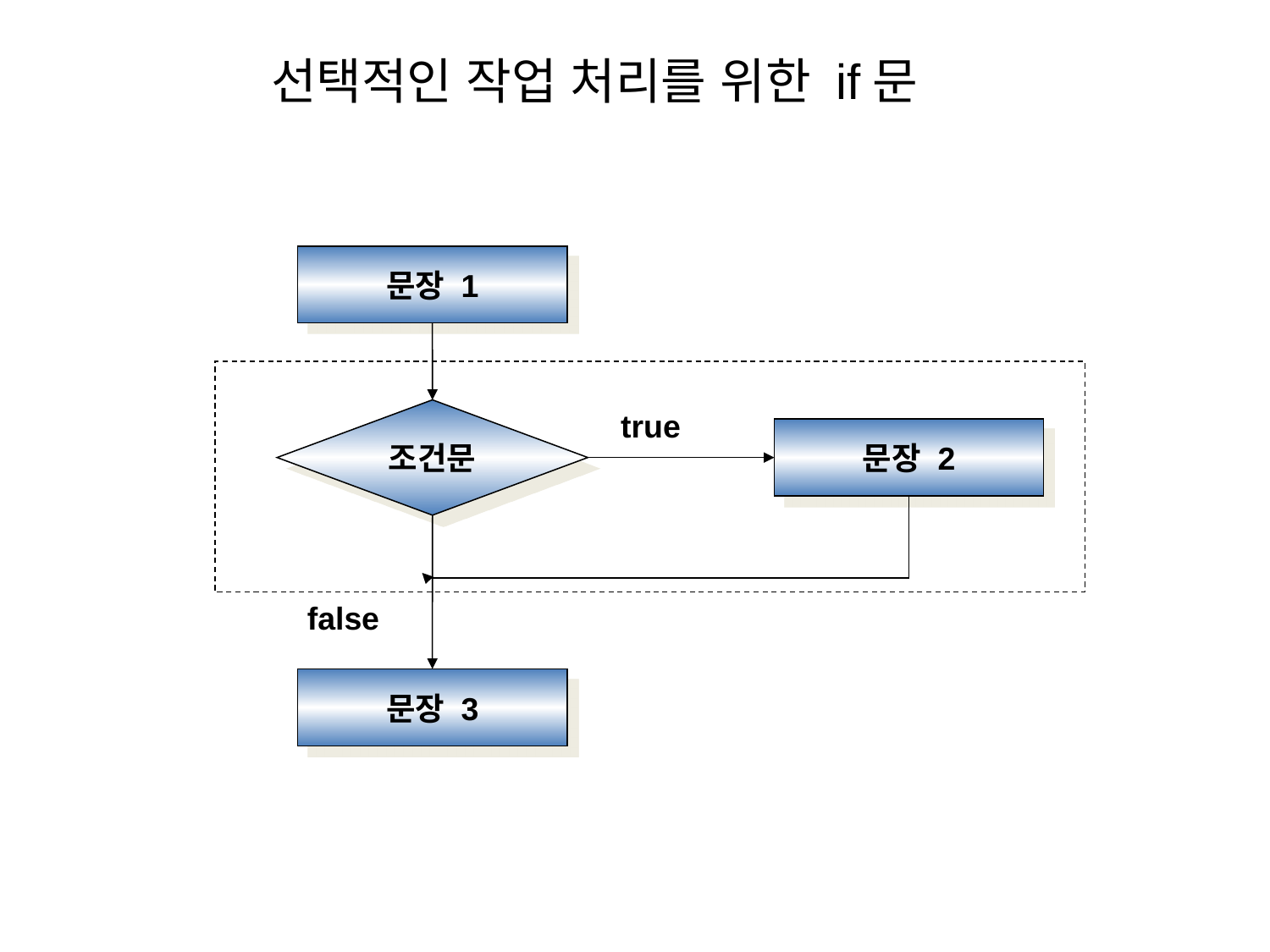

# 선택적인 작업 처리를 위한 if문
if문에서 조건에 만족할 경우에, 즉 조건의 결과가 참일 때 문장2가 수행되고 문장3이 수행된다.

만일 조건에 만족하지 않을 경우, 즉 조건의 결과가 거짓일 때 문장2는 수행되지 않고 곧바로 문장3이 수행된다.
문장 1

조건문
true
문장 2
false
문장 3